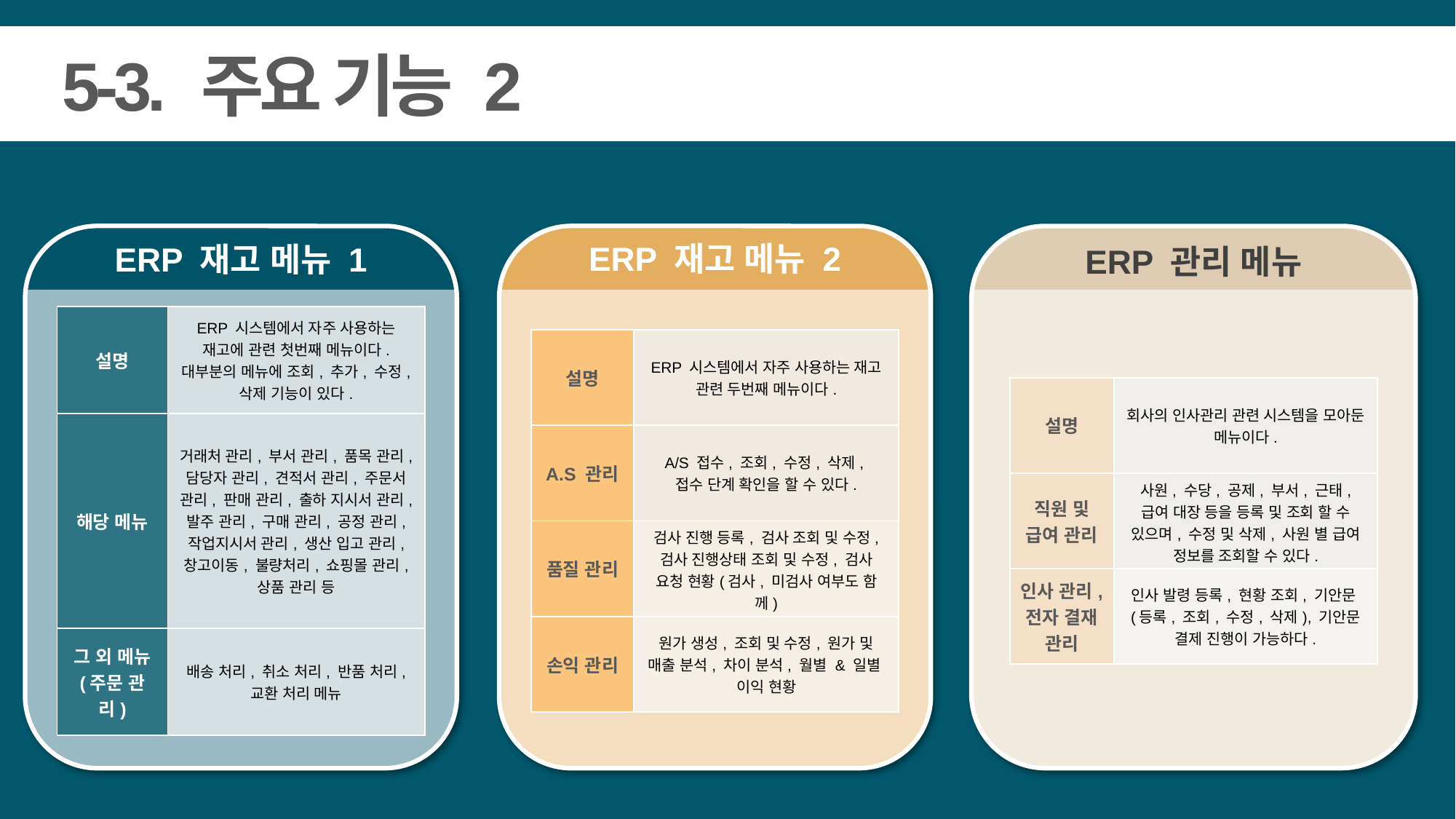

5-3. 주요 기능 2

ERP 재고 메뉴 2
ERP 재고 메뉴 1
ERP 관리 메뉴

| 설명 | ERP 시스템에서 자주 사용하는 재고에 관련 첫번째 메뉴이다. 대부분의 메뉴에 조회, 추가, 수정, 삭제 기능이 있다. |
| --- | --- |
| 해당 메뉴 | 거래처 관리, 부서 관리, 품목 관리, 담당자 관리, 견적서 관리, 주문서 관리, 판매 관리, 출하 지시서 관리, 발주 관리, 구매 관리, 공정 관리, 작업지시서 관리, 생산 입고 관리, 창고이동, 불량처리, 쇼핑몰 관리, 상품 관리 등 |
| 그 외 메뉴 (주문 관리) | 배송 처리, 취소 처리, 반품 처리, 교환 처리 메뉴 |
| 설명 | ERP 시스템에서 자주 사용하는 재고 관련 두번째 메뉴이다. |
| --- | --- |
| A.S 관리 | A/S 접수, 조회, 수정, 삭제, 접수 단계 확인을 할 수 있다. |
| 품질 관리 | 검사 진행 등록, 검사 조회 및 수정, 검사 진행상태 조회 및 수정, 검사 요청 현황(검사, 미검사 여부도 함께) |
| 손익 관리 | 원가 생성, 조회 및 수정, 원가 및 매출 분석, 차이 분석, 월별 & 일별 이익 현황 |
| 설명 | 회사의 인사관리 관련 시스템을 모아둔 메뉴이다. |
| --- | --- |
| 직원 및 급여 관리 | 사원, 수당, 공제, 부서, 근태, 급여 대장 등을 등록 및 조회 할 수 있으며, 수정 및 삭제, 사원 별 급여 정보를 조회할 수 있다. |
| 인사 관리, 전자 결재 관리 | 인사 발령 등록, 현황 조회, 기안문(등록, 조회, 수정, 삭제), 기안문 결제 진행이 가능하다. |